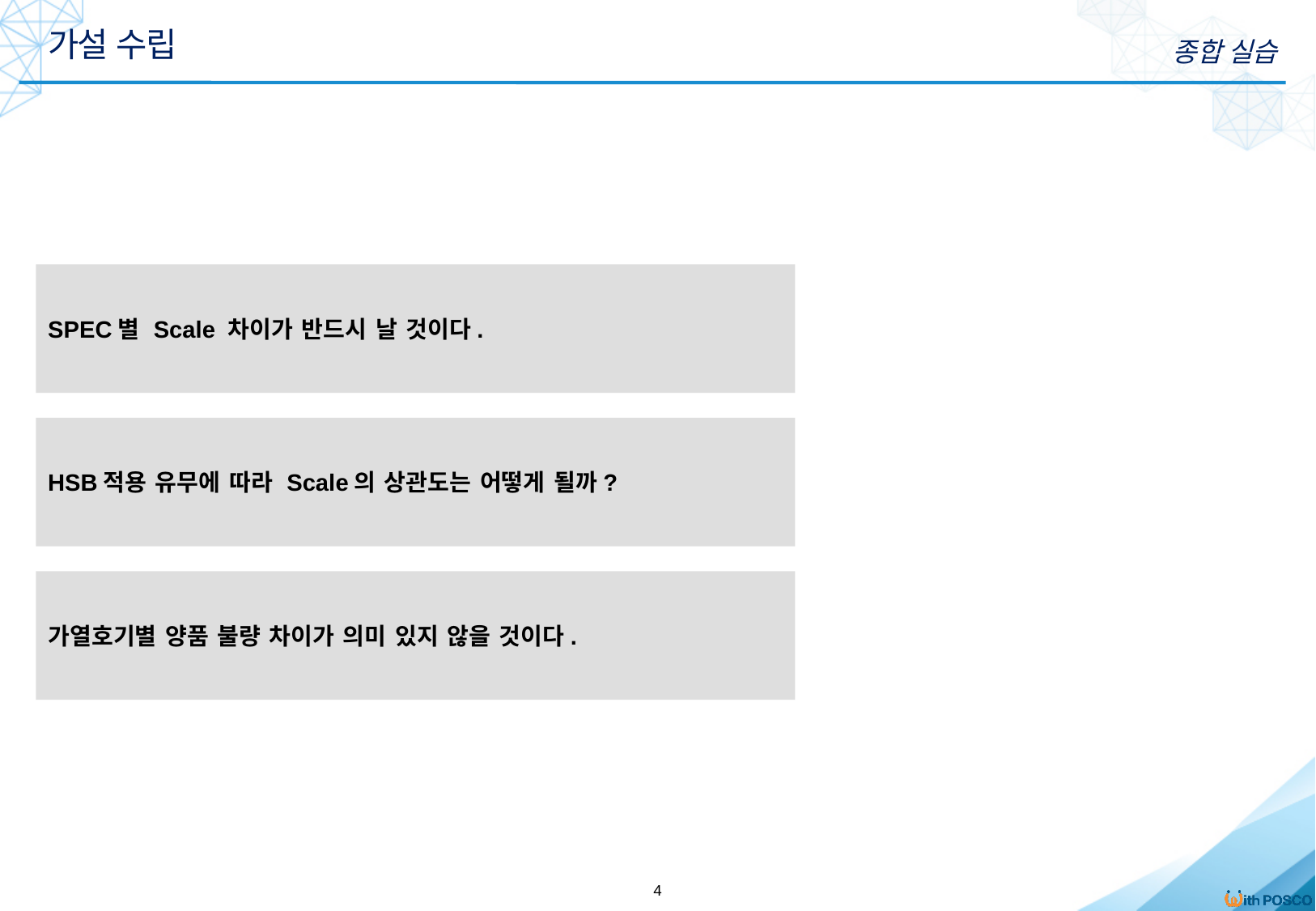

가설 수립
종합 실습
SPEC별 Scale 차이가 반드시 날 것이다.
HSB적용 유무에 따라 Scale의 상관도는 어떻게 될까?
가열호기별 양품 불량 차이가 의미 있지 않을 것이다.